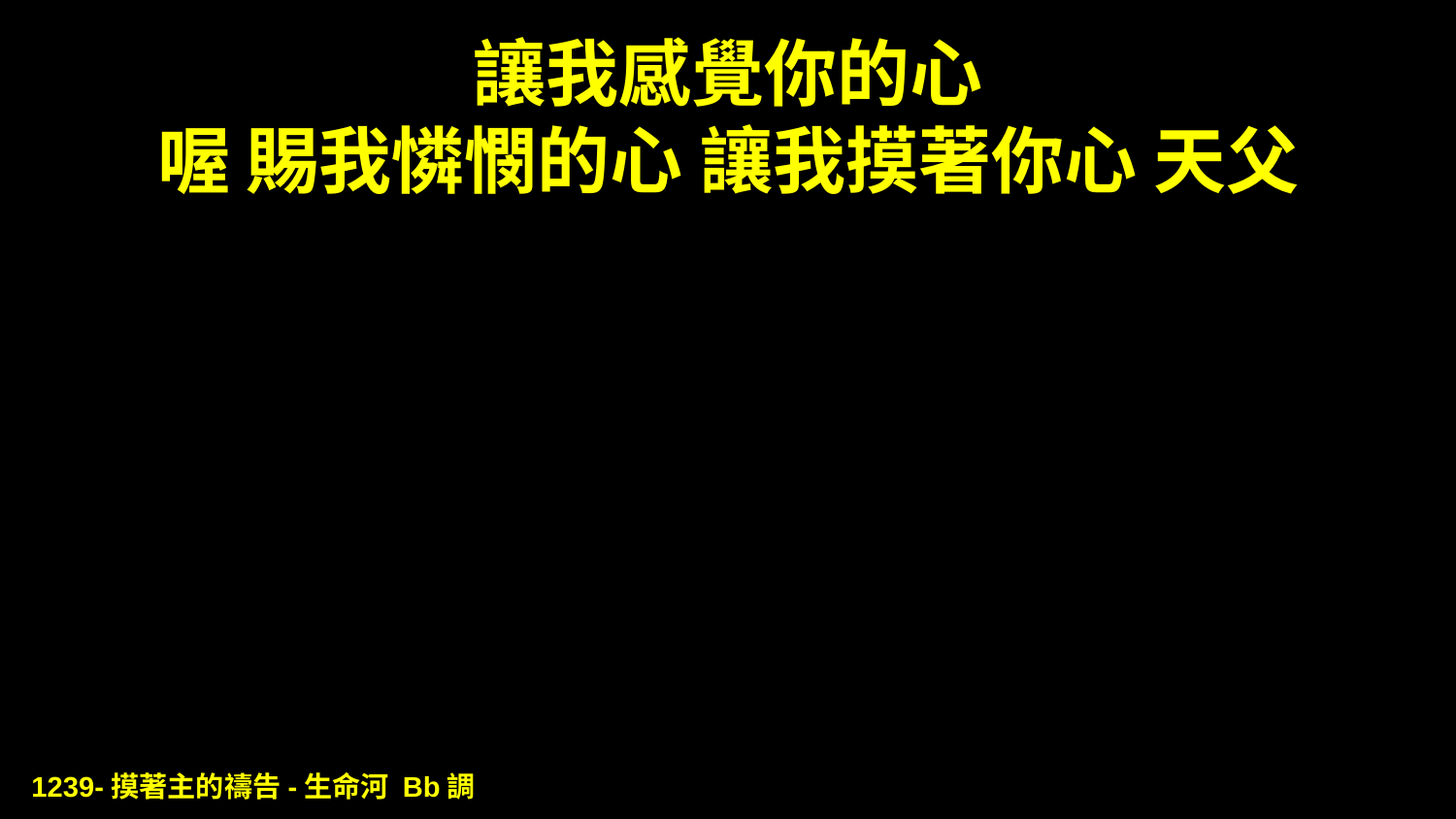

# 讓我感覺你的心 喔 賜我憐憫的心 讓我摸著你心 天父
1239-摸著主的禱告-生命河 Bb調